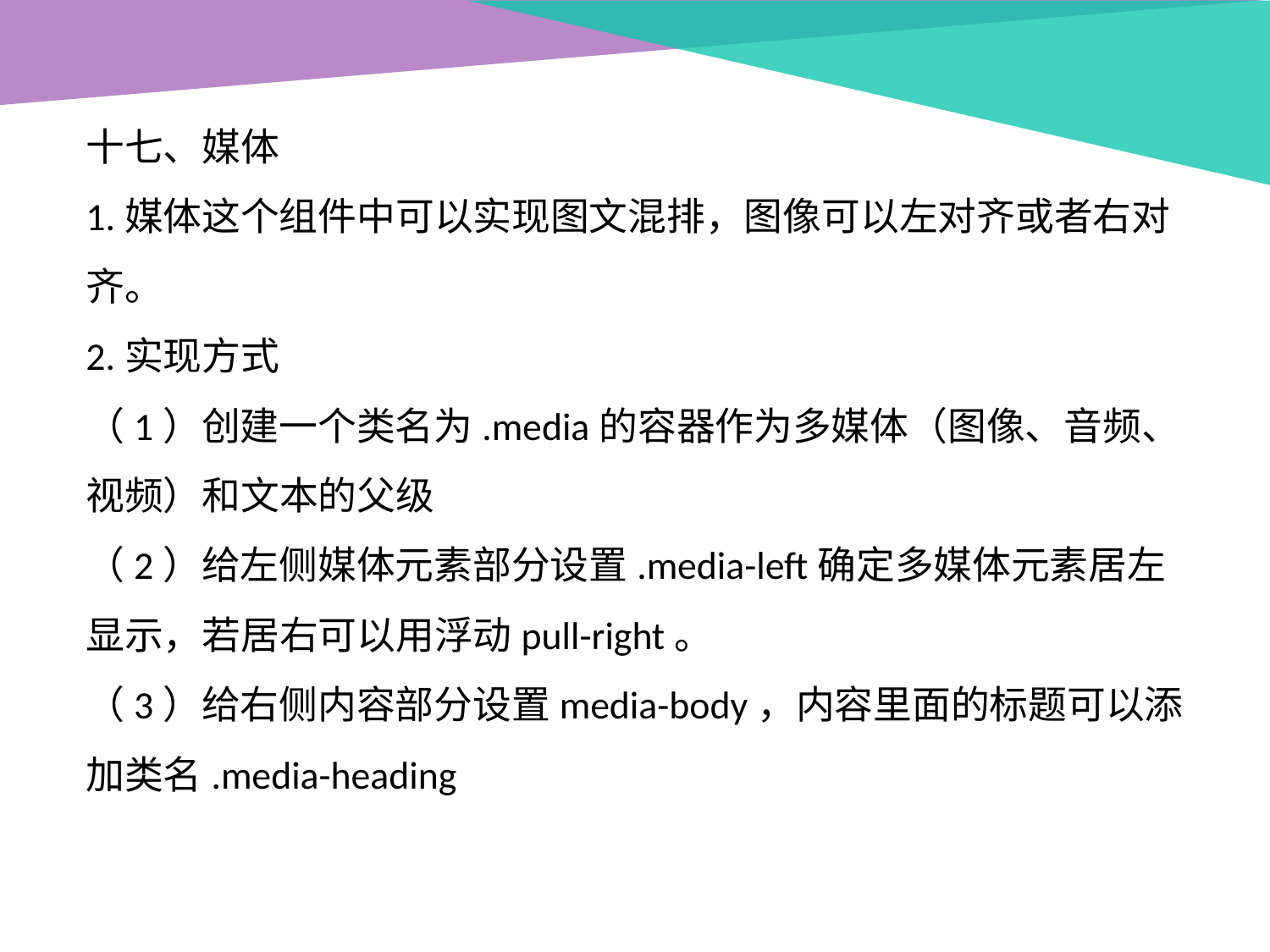

十七、媒体
1.媒体这个组件中可以实现图文混排，图像可以左对齐或者右对齐。
2.实现方式
（1）创建一个类名为.media的容器作为多媒体（图像、音频、视频）和文本的父级
（2）给左侧媒体元素部分设置.media-left确定多媒体元素居左显示，若居右可以用浮动pull-right。
（3）给右侧内容部分设置media-body，内容里面的标题可以添加类名.media-heading